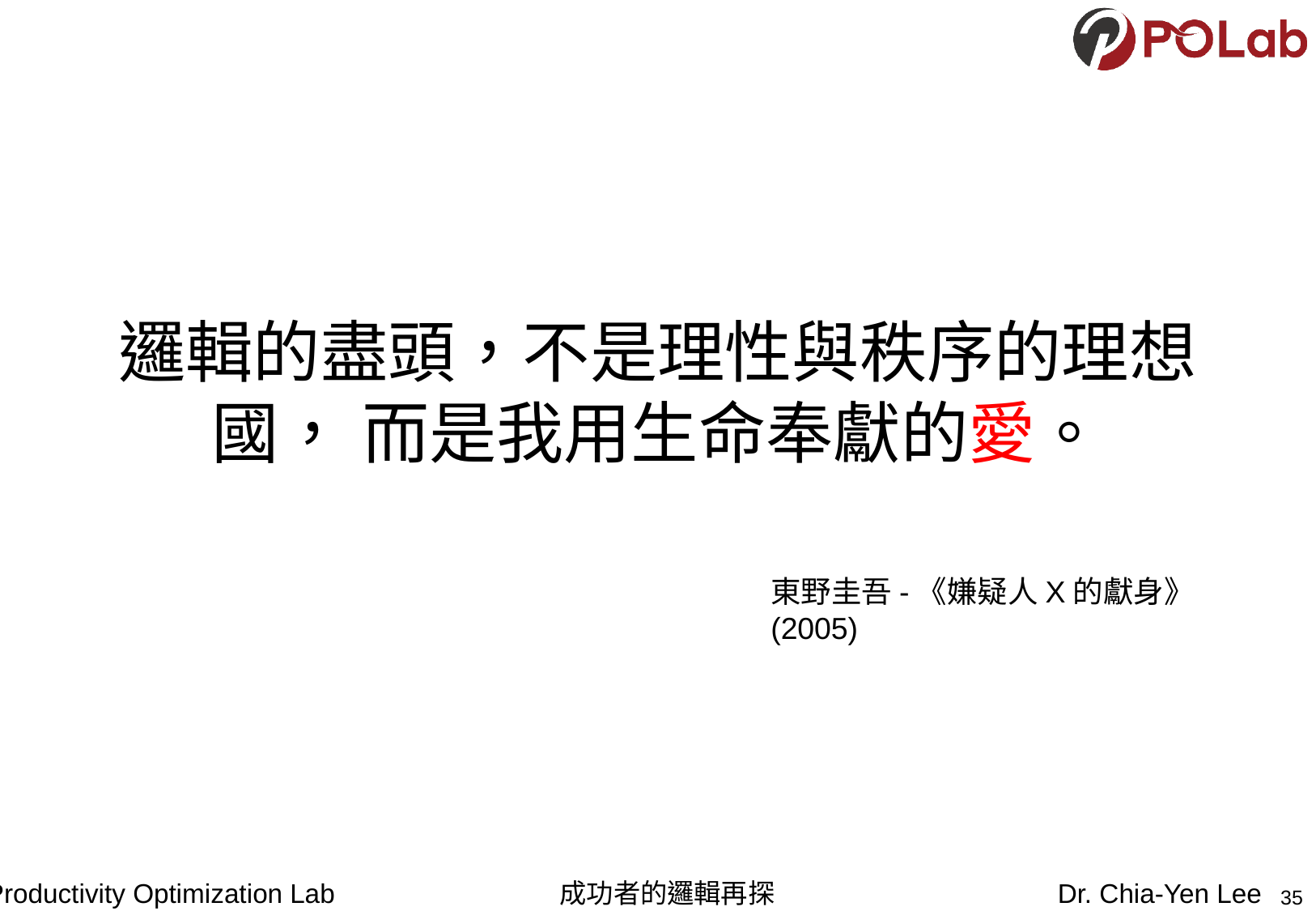

#
邏輯的盡頭，不是理性與秩序的理想國， 而是我用生命奉獻的愛。
東野圭吾-《嫌疑人X的獻身》 (2005)
35